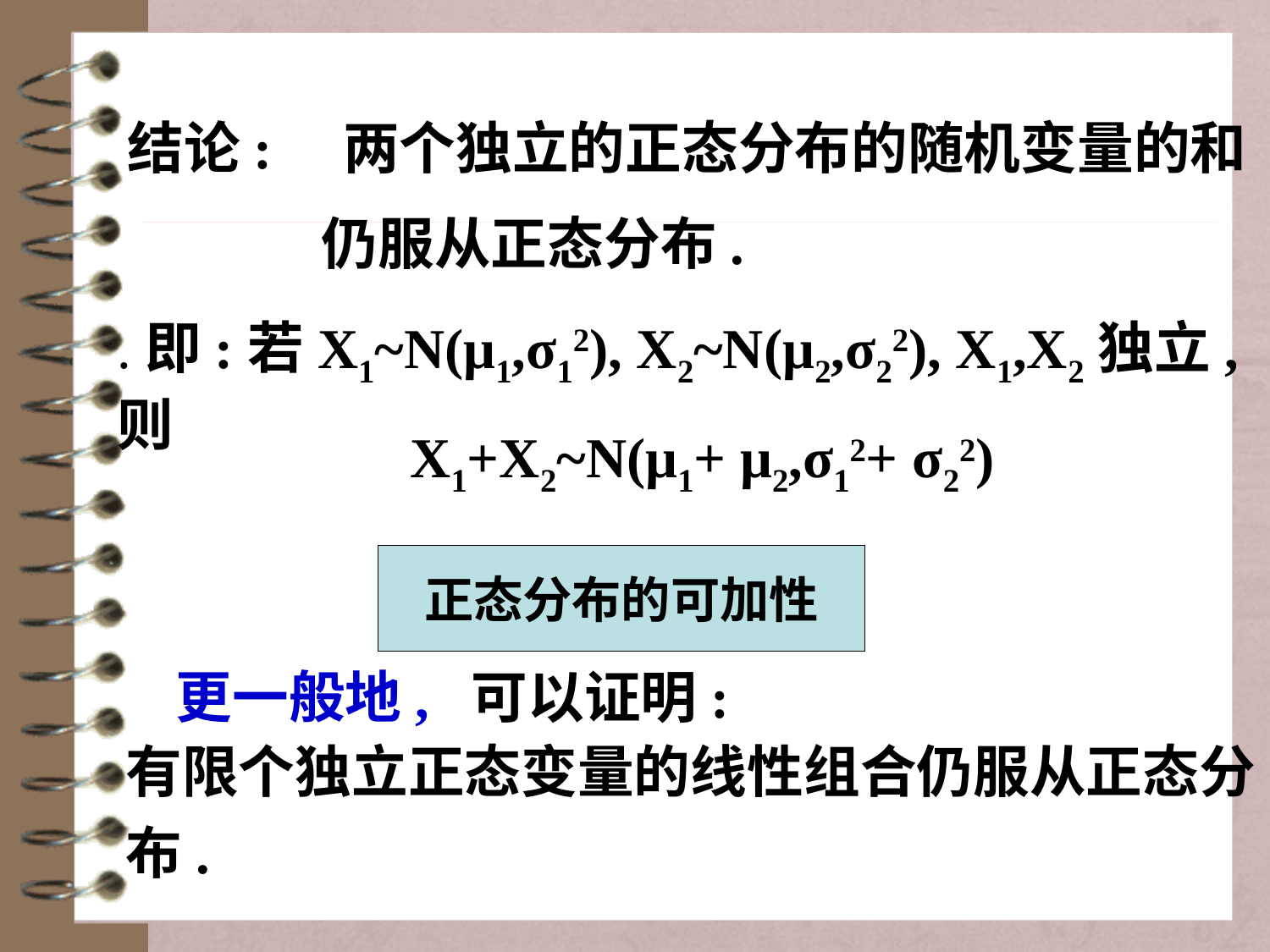

结论:    两个独立的正态分布的随机变量的和
              仍服从正态分布.
.即:若X1~N(μ1,σ12), X2~N(μ2,σ22), X1,X2独立,则
X1+X2~N(μ1+ μ2,σ12+ σ22)
正态分布的可加性
    更一般地,  可以证明:
有限个独立正态变量的线性组合仍服从正态分布.